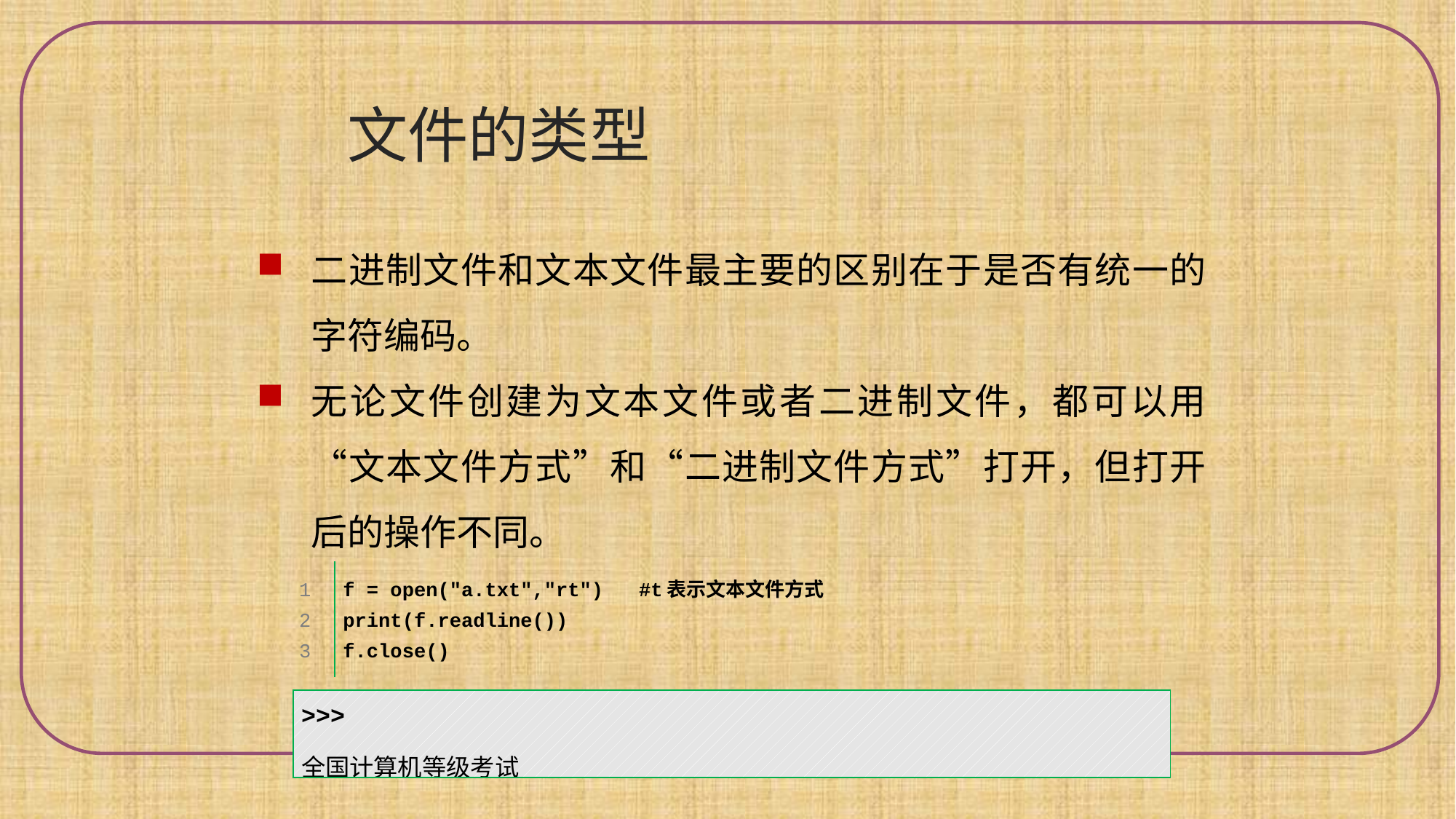

文件的类型
二进制文件和文本文件最主要的区别在于是否有统一的字符编码。
无论文件创建为文本文件或者二进制文件，都可以用“文本文件方式”和“二进制文件方式”打开，但打开后的操作不同。
|  |  |
| --- | --- |
| 1 2 3 | f = open("a.txt","rt") #t表示文本文件方式 print(f.readline()) f.close() |
|  |  |
| >>>  全国计算机等级考试 |
| --- |